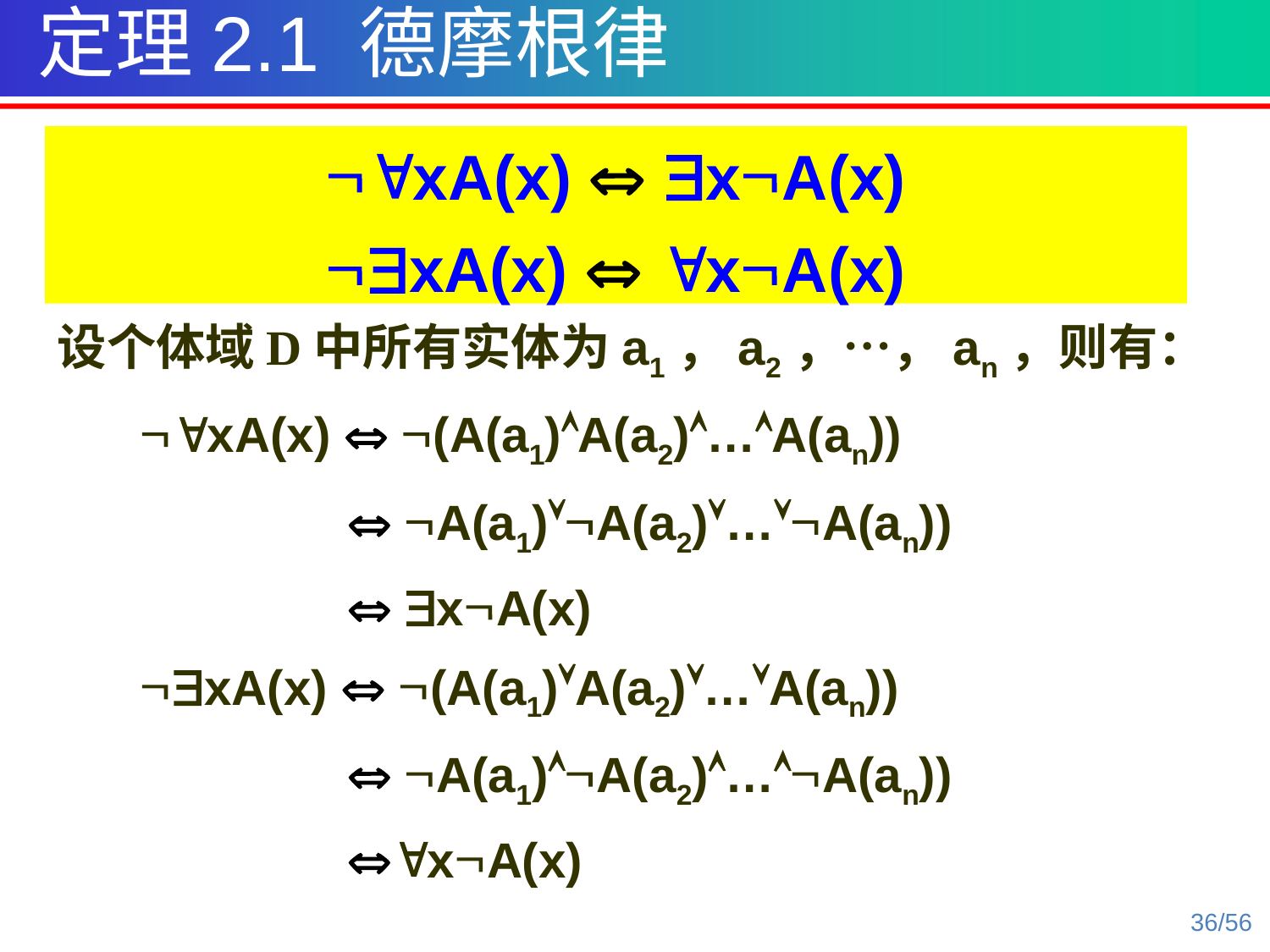

定理2.1 德摩根律
¬∀xA(x) ⇔ ∃x¬A(x)
¬∃xA(x) ⇔ ∀x¬A(x)
设个体域D中所有实体为a1，a2，…，an，则有：
      ¬∀xA(x) ⇔ ¬(A(a1)∧A(a2)∧…∧A(an))
                     ⇔ ¬A(a1)∨¬A(a2)∨…∨¬A(an))
                     ⇔ ∃x¬A(x)
      ¬∃xA(x) ⇔ ¬(A(a1)∨A(a2)∨…∨A(an))
                     ⇔ ¬A(a1)∧¬A(a2)∧…∧¬A(an))
                     ⇔∀x¬A(x)
36/56